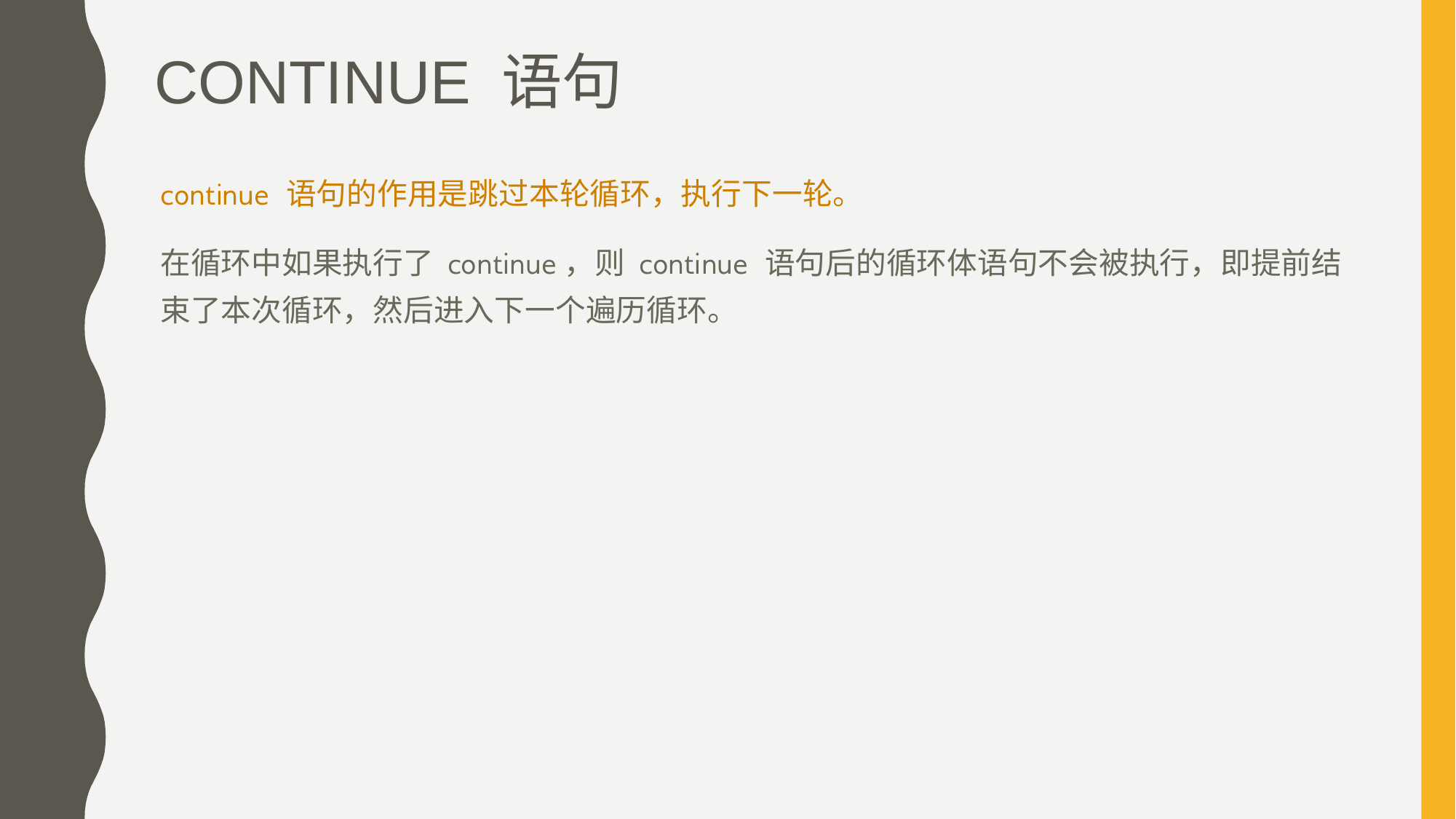

# continue 语句
continue 语句的作用是跳过本轮循环，执行下一轮。
在循环中如果执行了 continue，则 continue 语句后的循环体语句不会被执行，即提前结束了本次循环，然后进入下一个遍历循环。